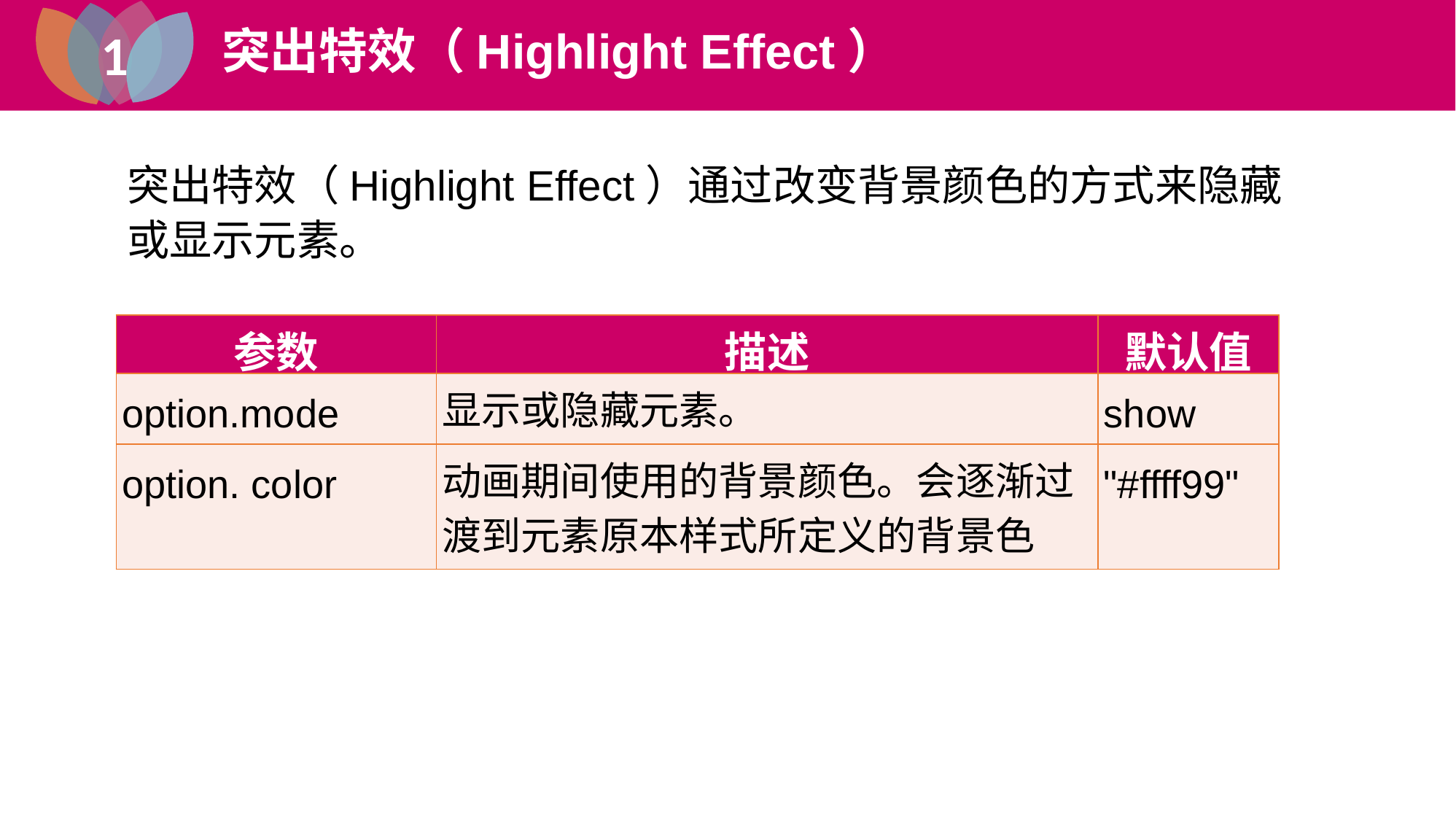

1
突出特效（Highlight Effect）
1
突出特效（Highlight Effect）通过改变背景颜色的方式来隐藏或显示元素。
| 参数 | 描述 | 默认值 |
| --- | --- | --- |
| option.mode | 显示或隐藏元素。 | show |
| option. color | 动画期间使用的背景颜色。会逐渐过渡到元素原本样式所定义的背景色 | "#ffff99" |